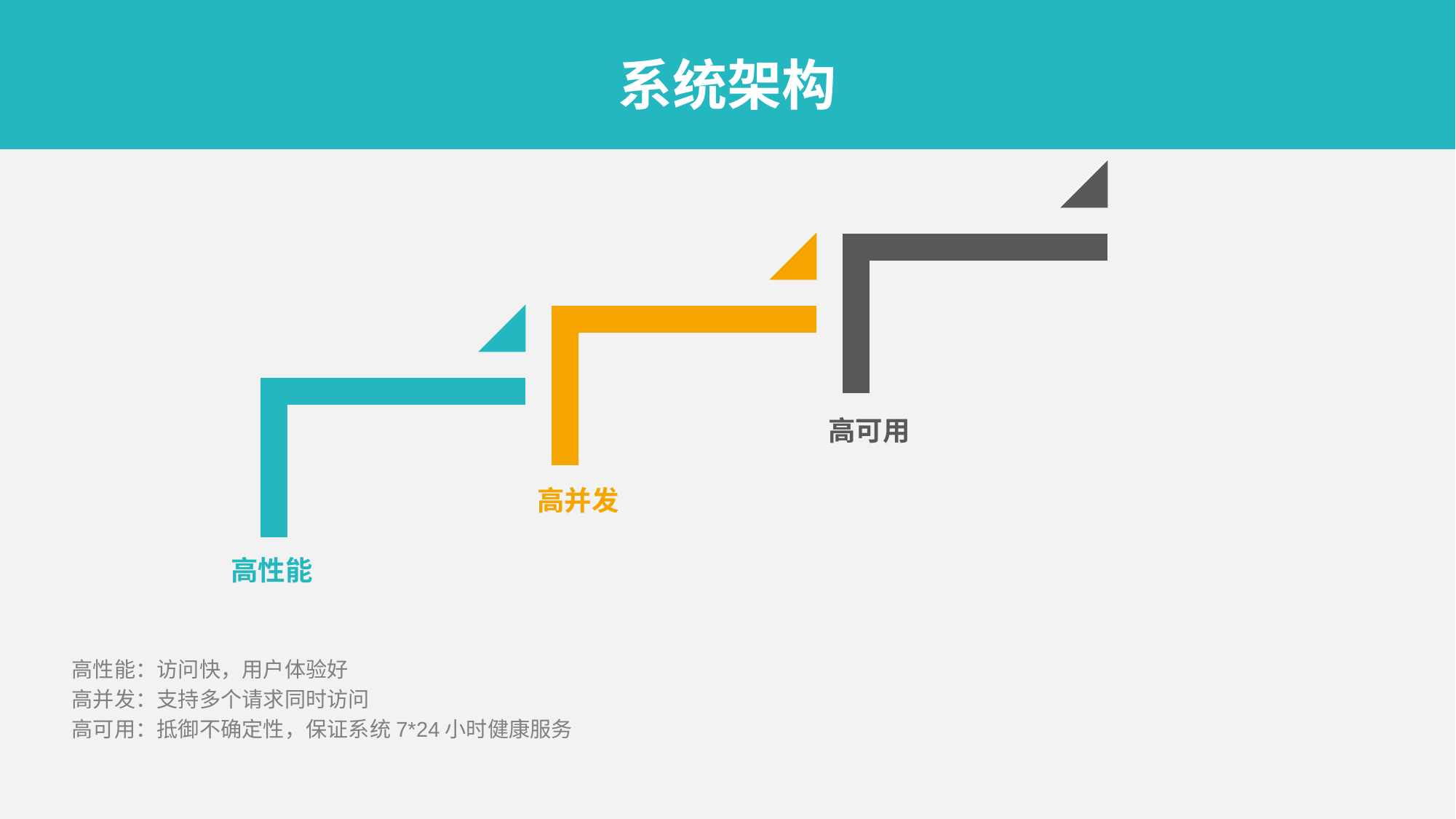

系统架构

高可用
高并发
高性能
高性能：访问快，用户体验好
高并发：支持多个请求同时访问
高可用：抵御不确定性，保证系统7*24小时健康服务